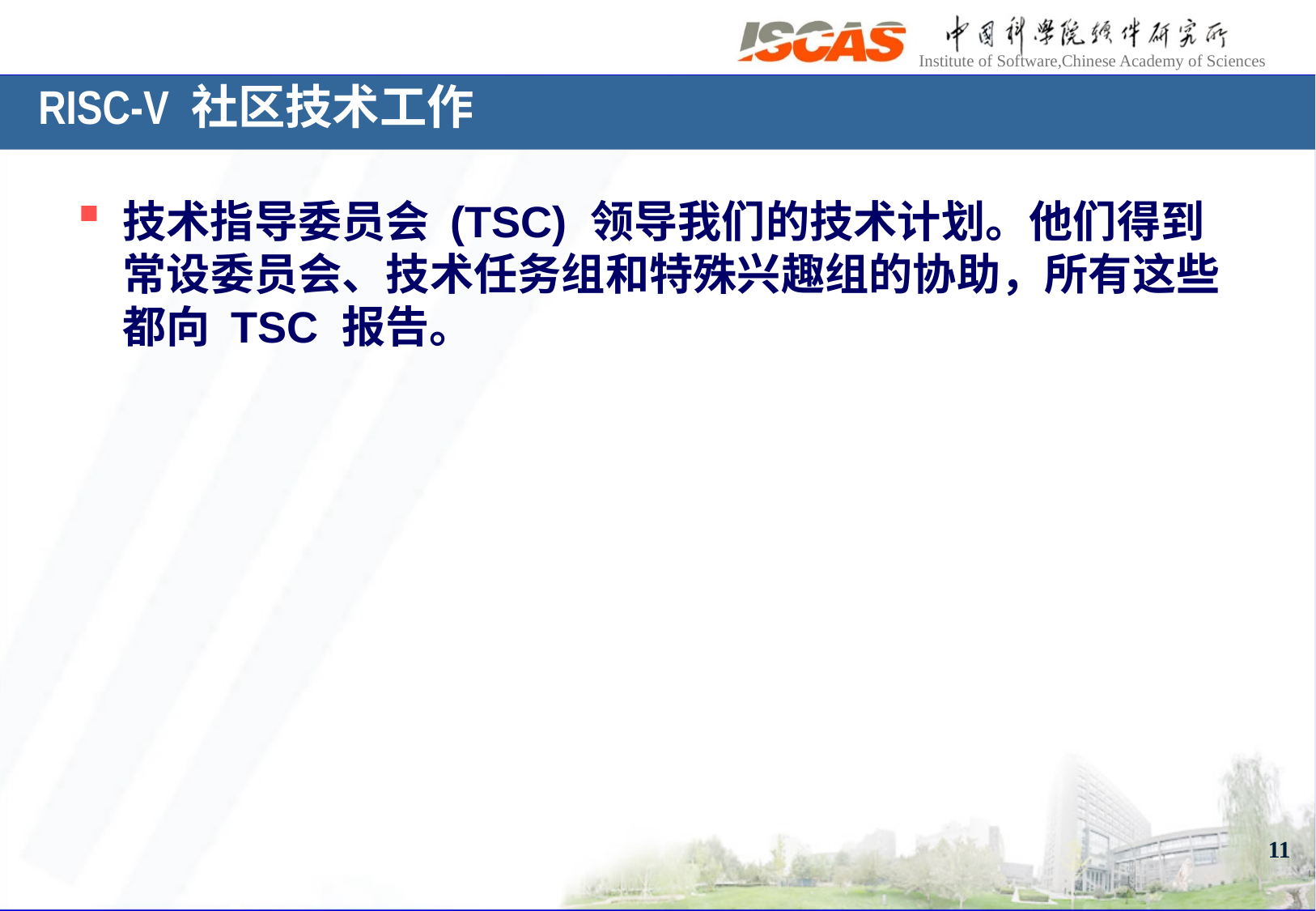

# RISC-V 社区技术工作
技术指导委员会 (TSC) 领导我们的技术计划。他们得到常设委员会、技术任务组和特殊兴趣组的协助，所有这些都向 TSC 报告。
11